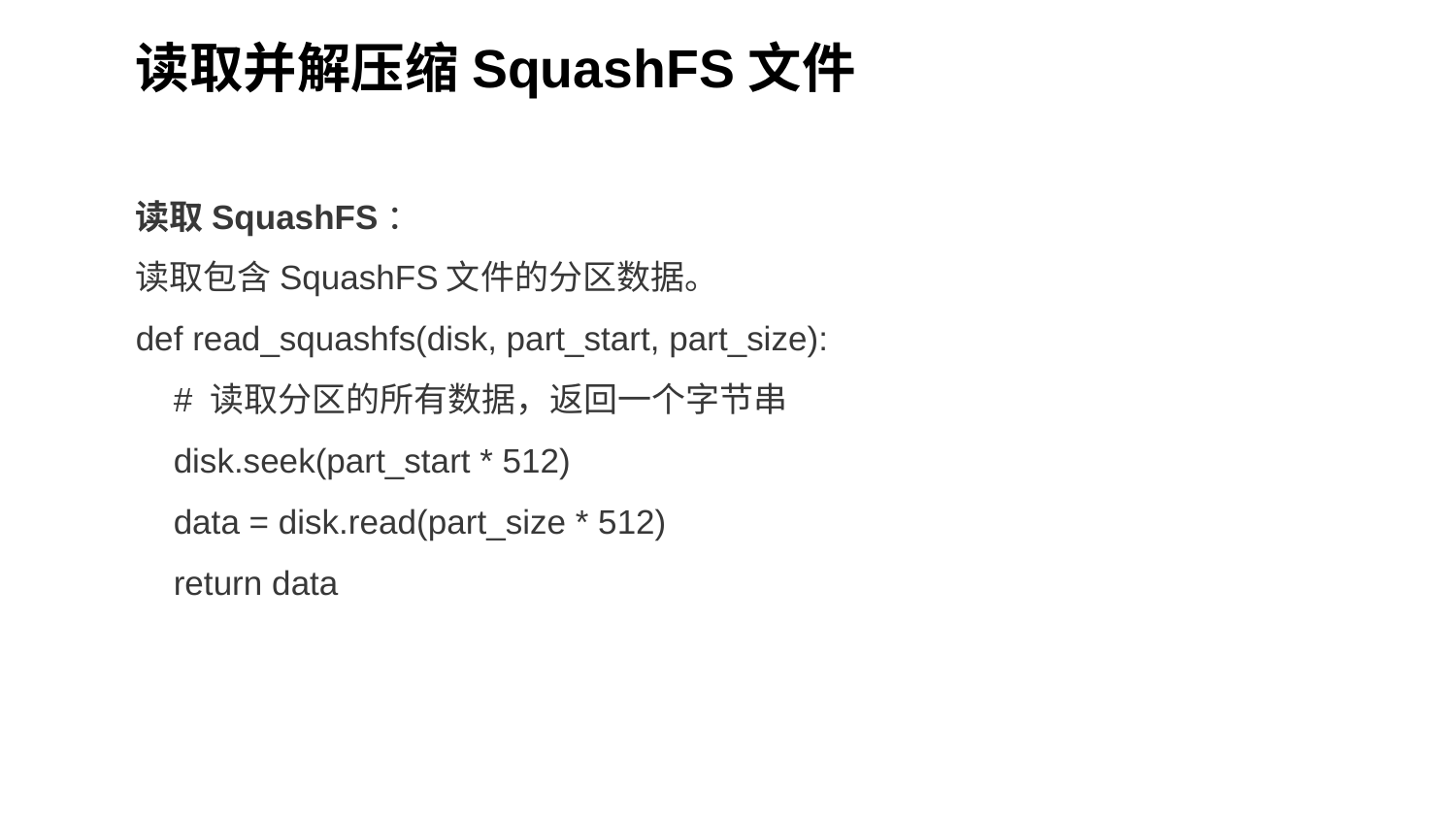

读取并解压缩SquashFS文件
读取SquashFS：
读取包含SquashFS文件的分区数据。
def read_squashfs(disk, part_start, part_size):
    # 读取分区的所有数据，返回一个字节串
    disk.seek(part_start * 512)
    data = disk.read(part_size * 512)
    return data